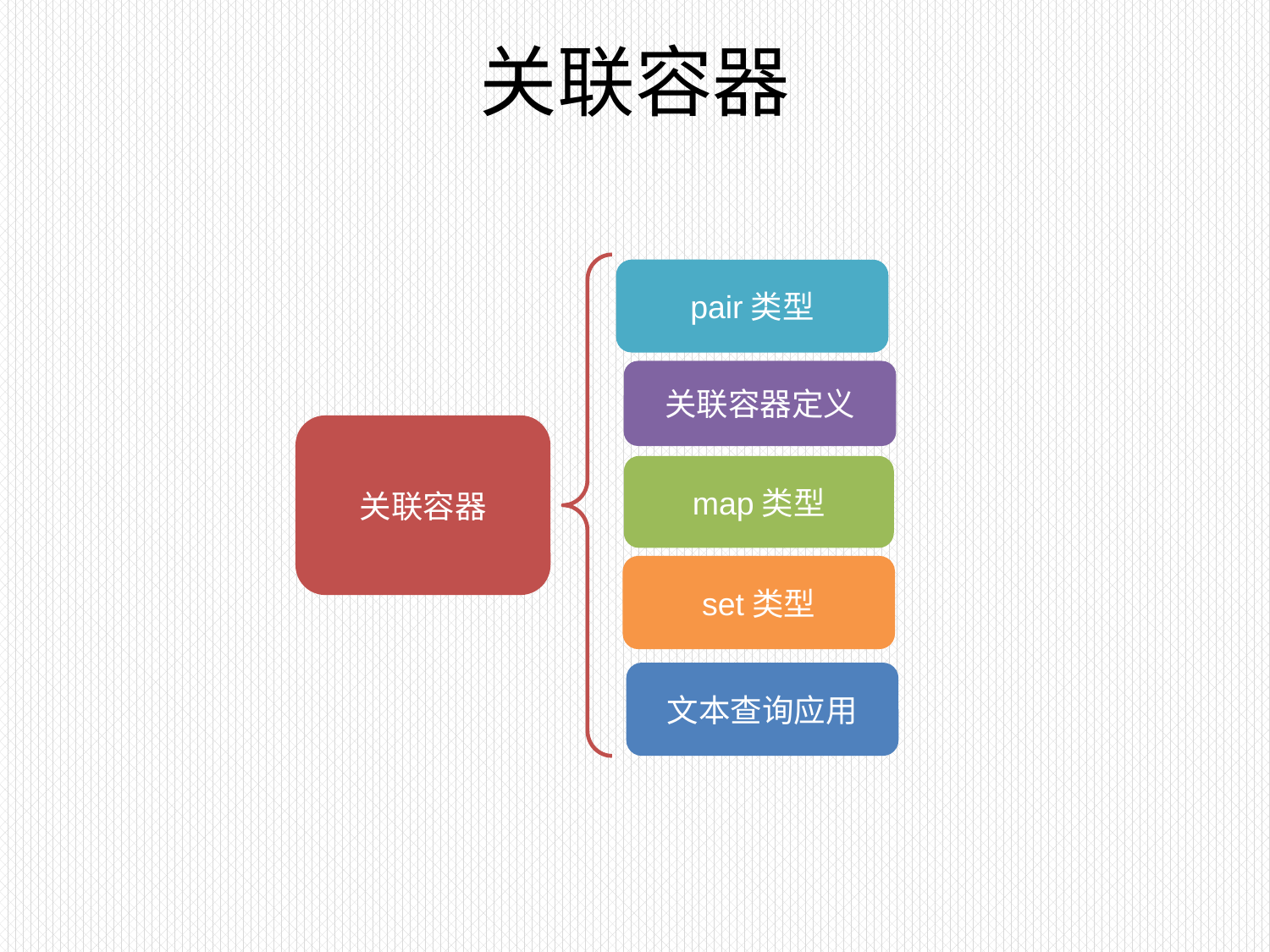

# 关联容器

pair类型
关联容器定义
关联容器
map类型
set类型
文本查询应用